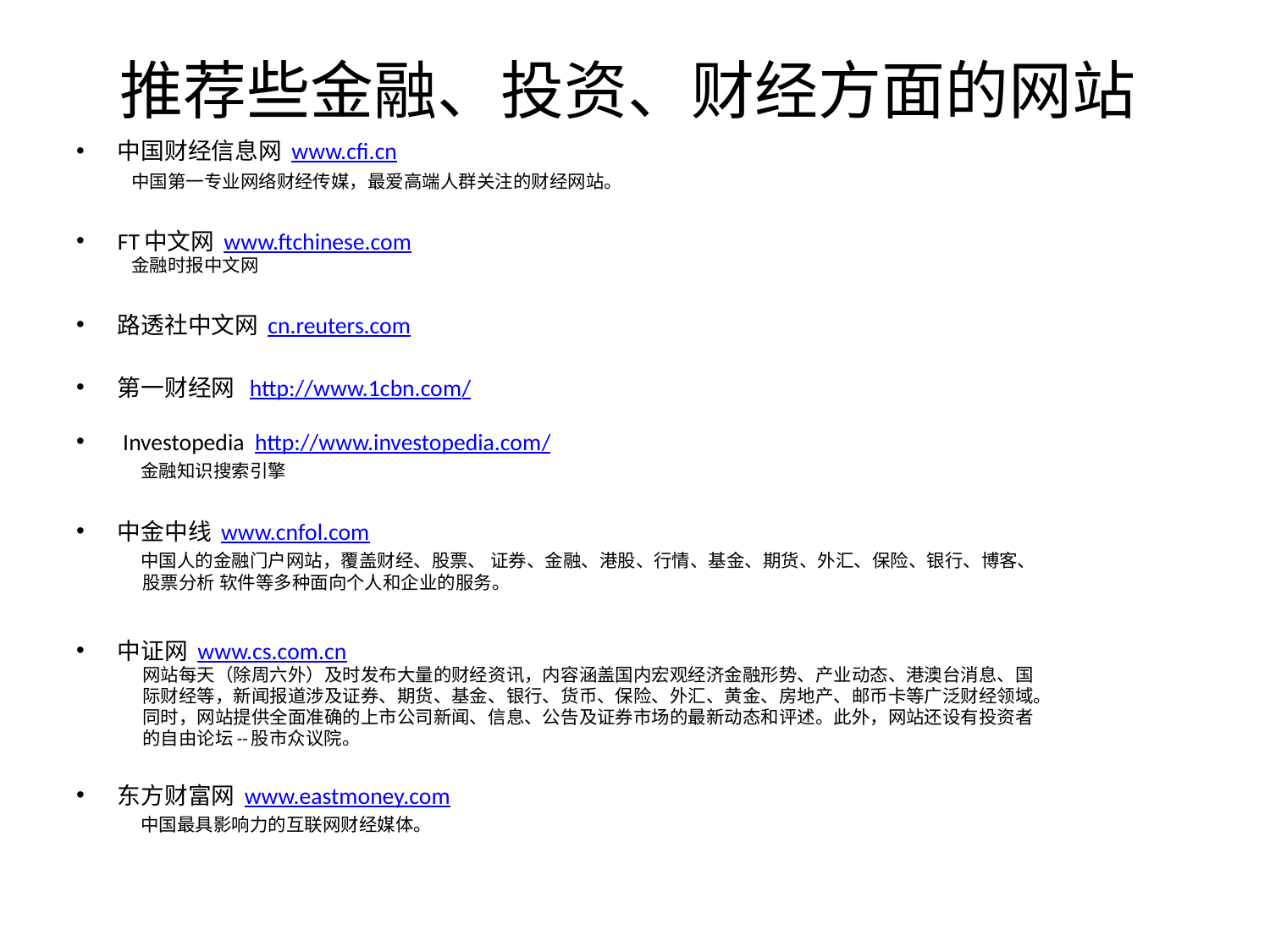

# 推荐些金融、投资、财经方面的网站
中国财经信息网 www.cfi.cn
中国第一专业网络财经传媒，最爱高端人群关注的财经网站。

FT中文网 www.ftchinese.com
金融时报中文网

路透社中文网 cn.reuters.com

第一财经网  http://www.1cbn.com/

 Investopedia  http://www.investopedia.com/
 金融知识搜索引擎

中金中线 www.cnfol.com
 中国人的金融门户网站，覆盖财经、股票、 证券、金融、港股、行情、基金、期货、外汇、保险、银行、博客、
  股票分析 软件等多种面向个人和企业的服务。

中证网 www.cs.com.cn
  网站每天（除周六外）及时发布大量的财经资讯，内容涵盖国内宏观经济金融形势、产业动态、港澳台消息、国
  际财经等，新闻报道涉及证券、期货、基金、银行、货币、保险、外汇、黄金、房地产、邮币卡等广泛财经领域。
  同时，网站提供全面准确的上市公司新闻、信息、公告及证券市场的最新动态和评述。此外，网站还设有投资者
  的自由论坛--股市众议院。

东方财富网 www.eastmoney.com
 中国最具影响力的互联网财经媒体。